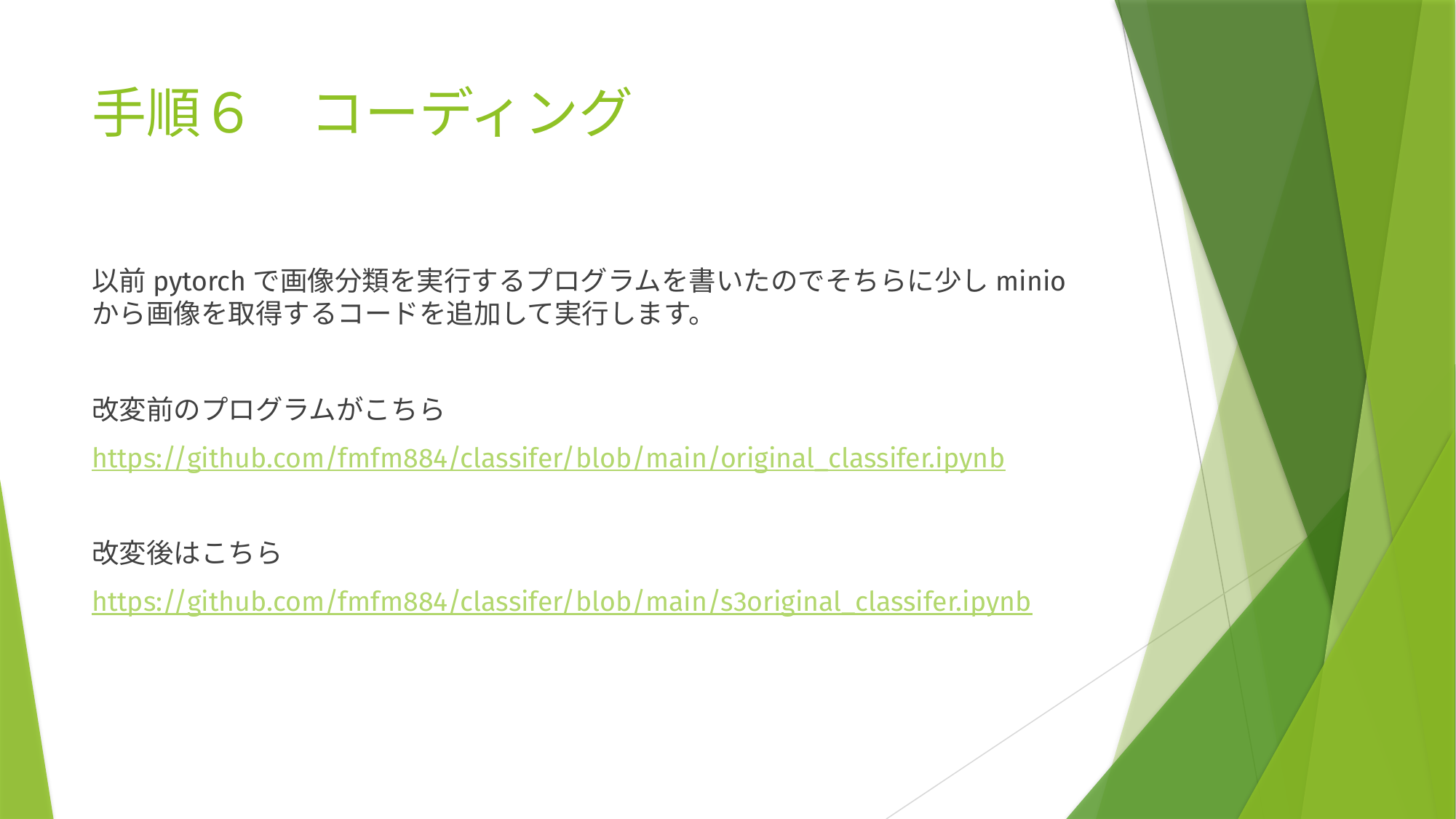

# 手順６　コーディング
以前pytorchで画像分類を実行するプログラムを書いたのでそちらに少しminioから画像を取得するコードを追加して実行します。

改変前のプログラムがこちら
https://github.com/fmfm884/classifer/blob/main/original_classifer.ipynb

改変後はこちら
https://github.com/fmfm884/classifer/blob/main/s3original_classifer.ipynb